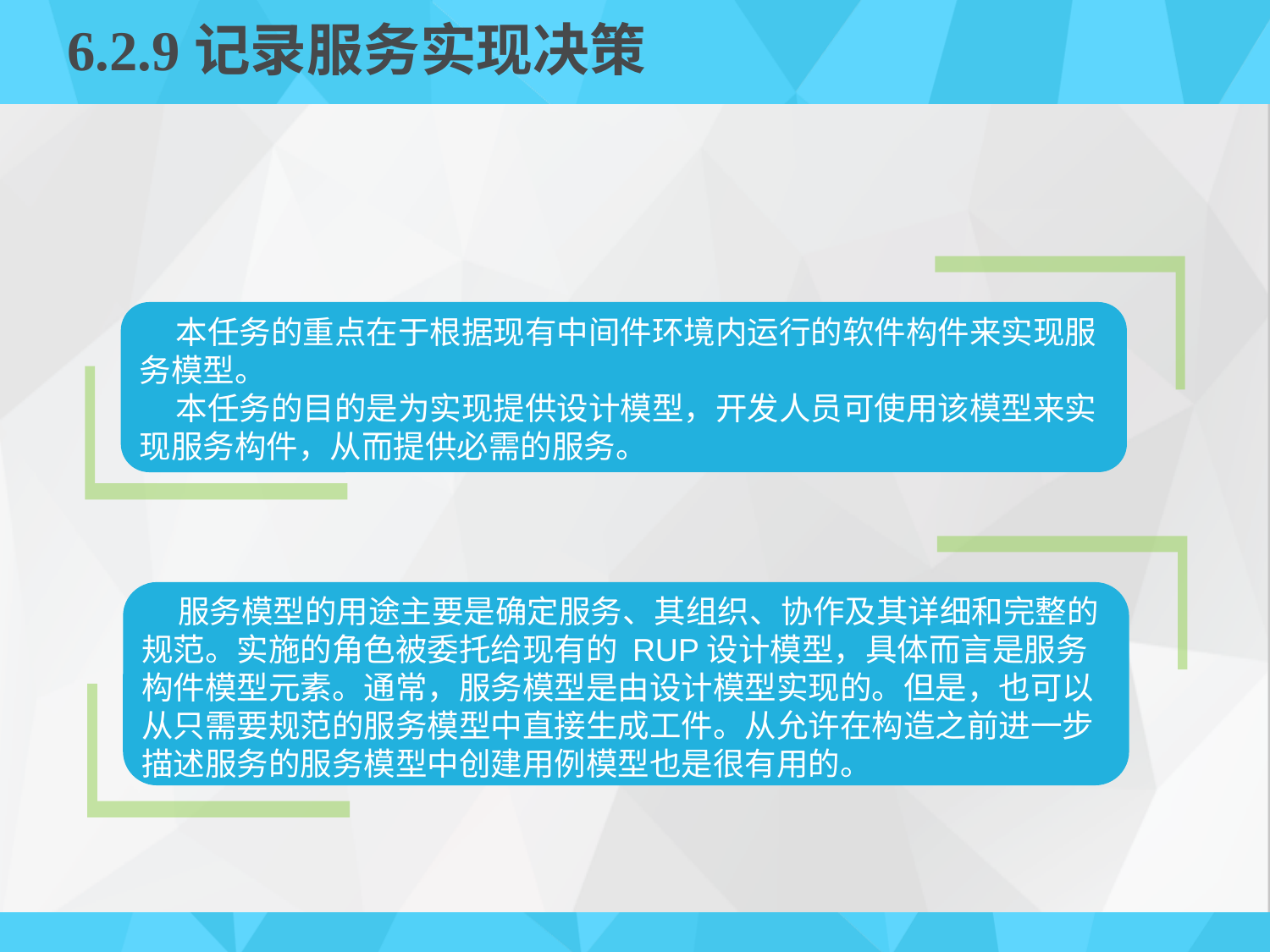

# 6.2.9	记录服务实现决策

    本任务的重点在于根据现有中间件环境内运行的软件构件来实现服务模型。
    本任务的目的是为实现提供设计模型，开发人员可使用该模型来实现服务构件，从而提供必需的服务。

    服务模型的用途主要是确定服务、其组织、协作及其详细和完整的规范。实施的角色被委托给现有的 RUP设计模型，具体而言是服务构件模型元素。通常，服务模型是由设计模型实现的。但是，也可以从只需要规范的服务模型中直接生成工件。从允许在构造之前进一步描述服务的服务模型中创建用例模型也是很有用的。